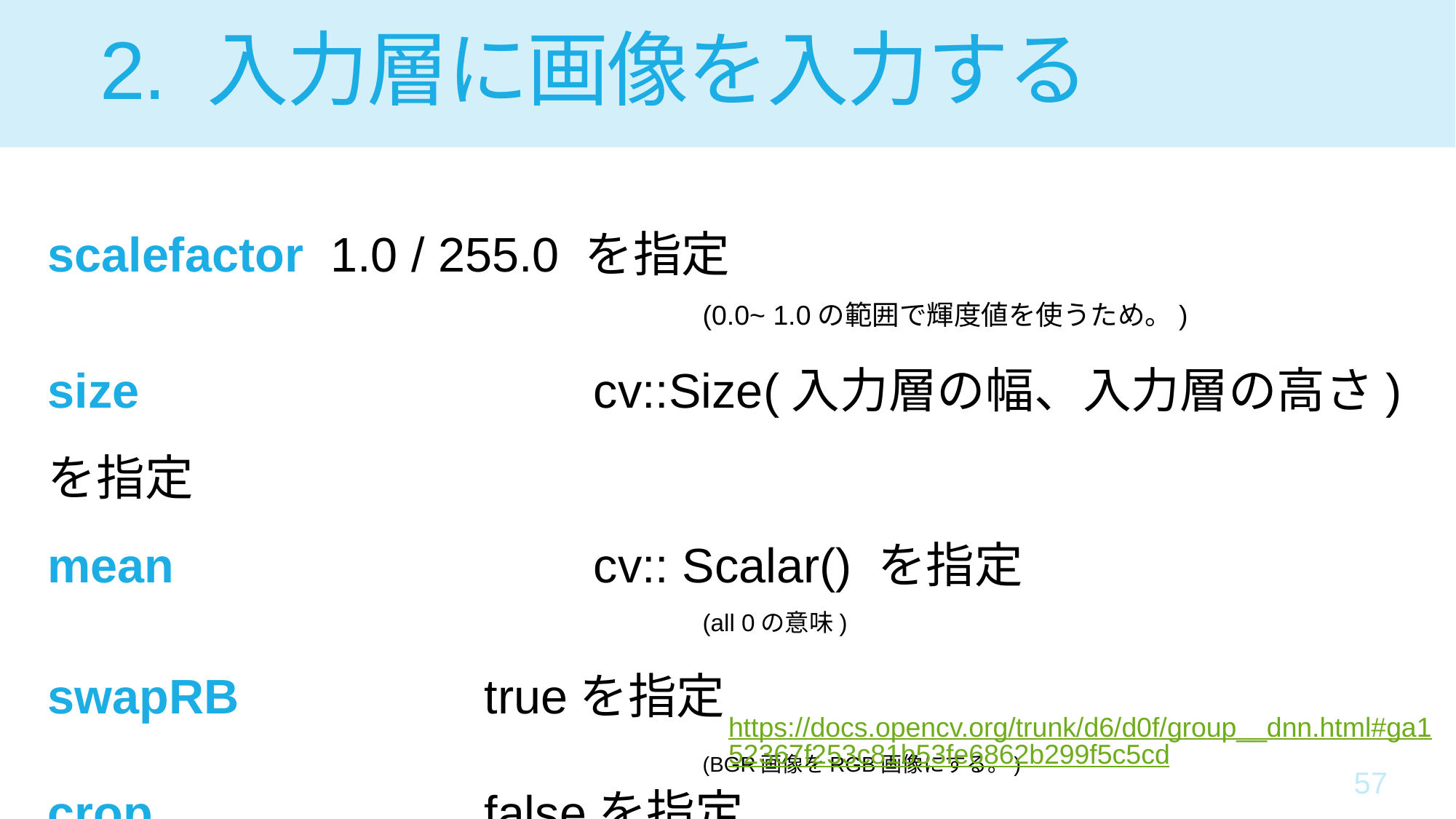

# 2. 入力層に画像を入力する
scalefactor  1.0 / 255.0 を指定
						(0.0~ 1.0の範囲で輝度値を使うため。)
size				 	cv::Size(入力層の幅、入力層の高さ) を指定
mean 				cv:: Scalar() を指定
						(all 0の意味)
swapRB			trueを指定
						(BGR画像をRGB画像にする。)
crop				falseを指定
						(画像を全て用いる。)

https://docs.opencv.org/trunk/d6/d0f/group__dnn.html#ga152367f253c81b53fe6862b299f5c5cd